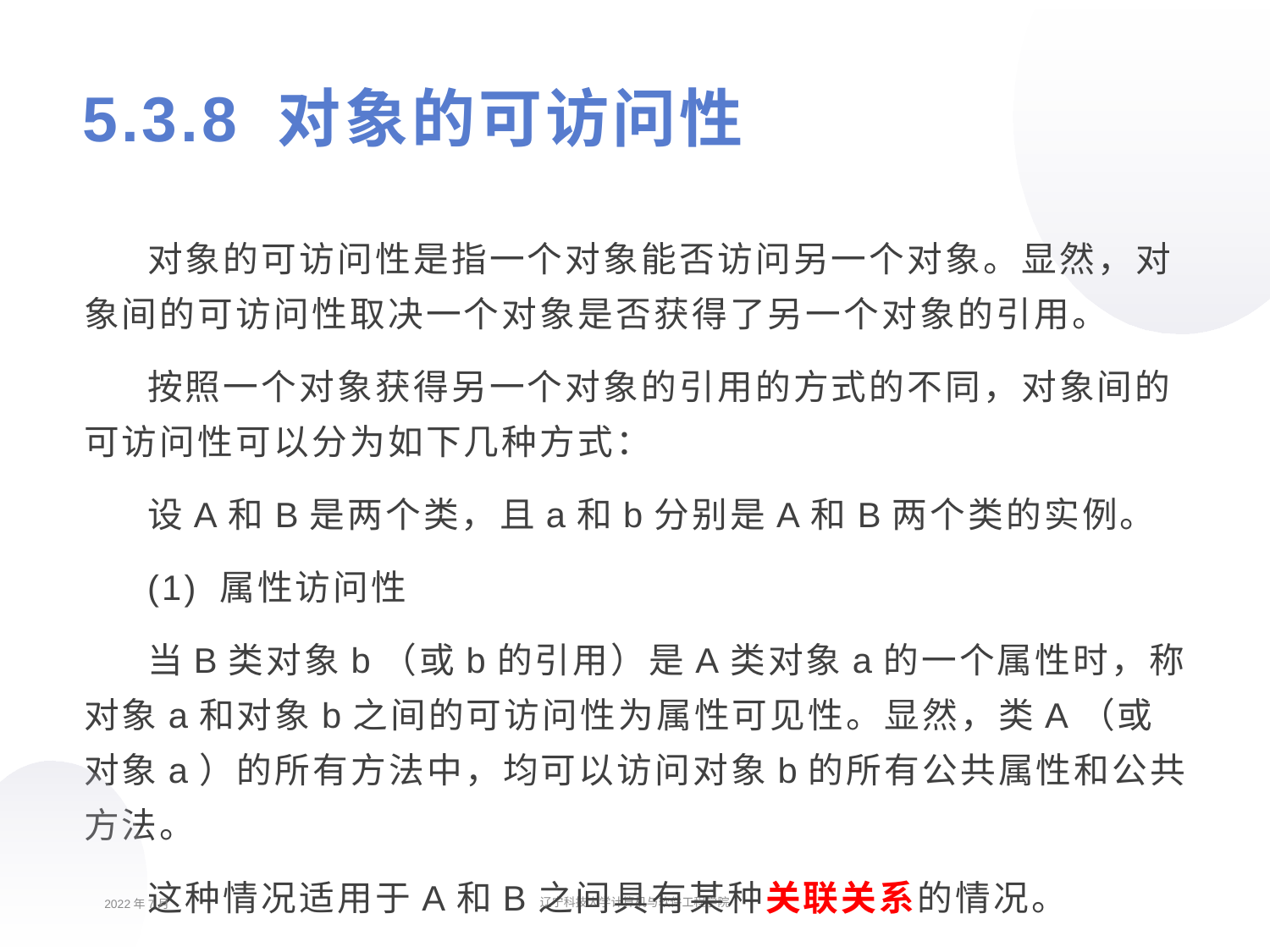

# 5.3.8 对象的可访问性
对象的可访问性是指一个对象能否访问另一个对象。显然，对象间的可访问性取决一个对象是否获得了另一个对象的引用。
按照一个对象获得另一个对象的引用的方式的不同，对象间的可访问性可以分为如下几种方式：
设A和B是两个类，且a和b分别是A和B两个类的实例。
(1) 属性访问性
当B类对象b（或b的引用）是A类对象a的一个属性时，称对象a和对象b之间的可访问性为属性可见性。显然，类A（或对象a）的所有方法中，均可以访问对象b的所有公共属性和公共方法。
这种情况适用于A和B之间具有某种关联关系的情况。

2022年7月
辽宁科技大学计算机与软件工程学院
116